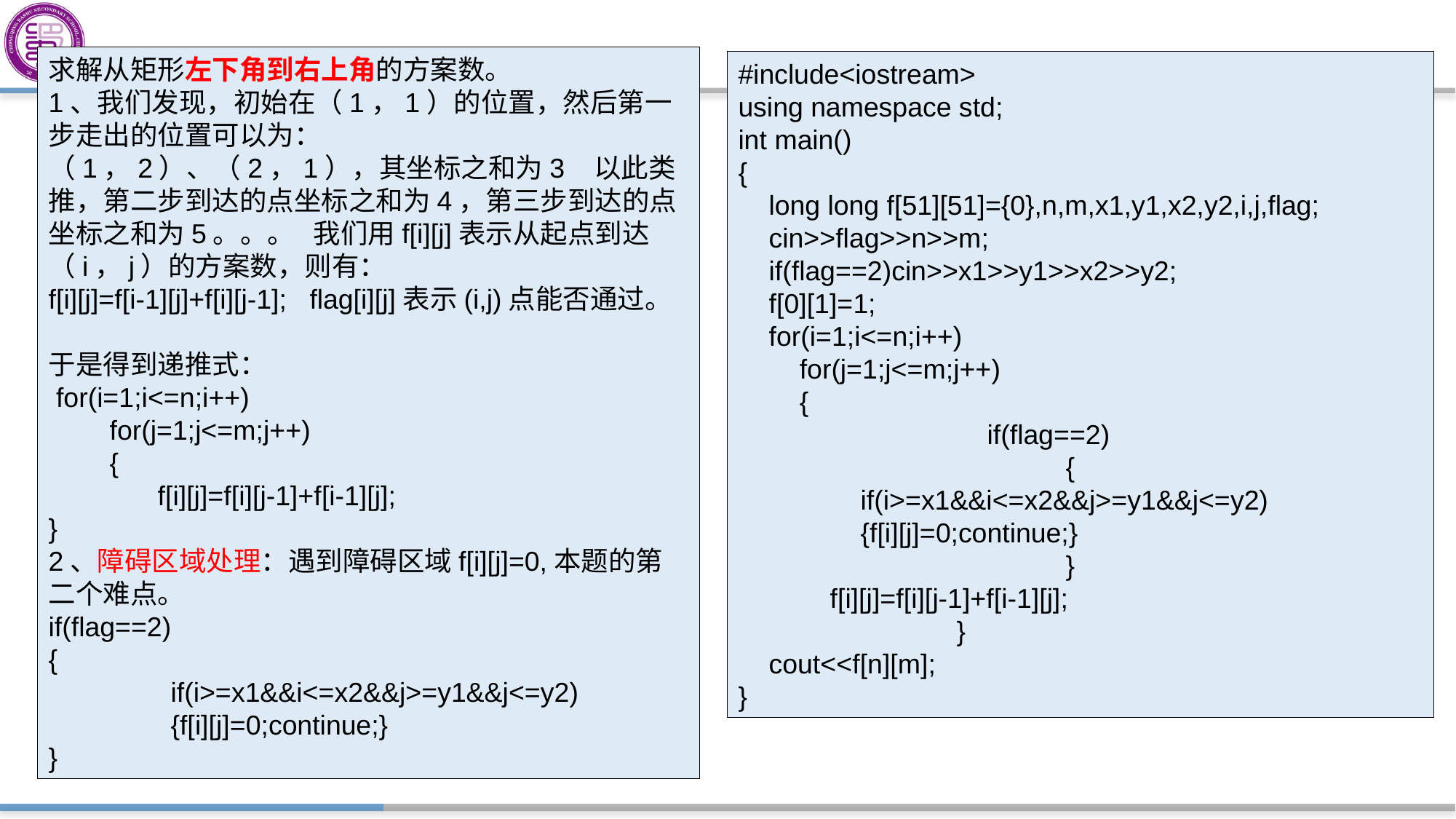

求解从矩形左下角到右上角的方案数。
1、我们发现，初始在（1，1）的位置，然后第一步走出的位置可以为：
（1，2）、（2，1），其坐标之和为3   以此类推，第二步到达的点坐标之和为4，第三步到达的点坐标之和为5。。。   我们用f[i][j]表示从起点到达（i，j）的方案数，则有：
f[i][j]=f[i-1][j]+f[i][j-1];   flag[i][j]表示(i,j)点能否通过。
于是得到递推式：
 for(i=1;i<=n;i++)
        for(j=1;j<=m;j++)
        {
	f[i][j]=f[i][j-1]+f[i-1][j];
}
2、障碍区域处理：遇到障碍区域f[i][j]=0,本题的第二个难点。
if(flag==2)
{
                if(i>=x1&&i<=x2&&j>=y1&&j<=y2)
                {f[i][j]=0;continue;}
}
#include<iostream>
using namespace std;
int main()
{
    long long f[51][51]={0},n,m,x1,y1,x2,y2,i,j,flag;
    cin>>flag>>n>>m;
    if(flag==2)cin>>x1>>y1>>x2>>y2;
    f[0][1]=1;
    for(i=1;i<=n;i++)
        for(j=1;j<=m;j++)
        {
		    if(flag==2)
			{
                if(i>=x1&&i<=x2&&j>=y1&&j<=y2)
                {f[i][j]=0;continue;}
			}
            f[i][j]=f[i][j-1]+f[i-1][j];
		}
    cout<<f[n][m];
}